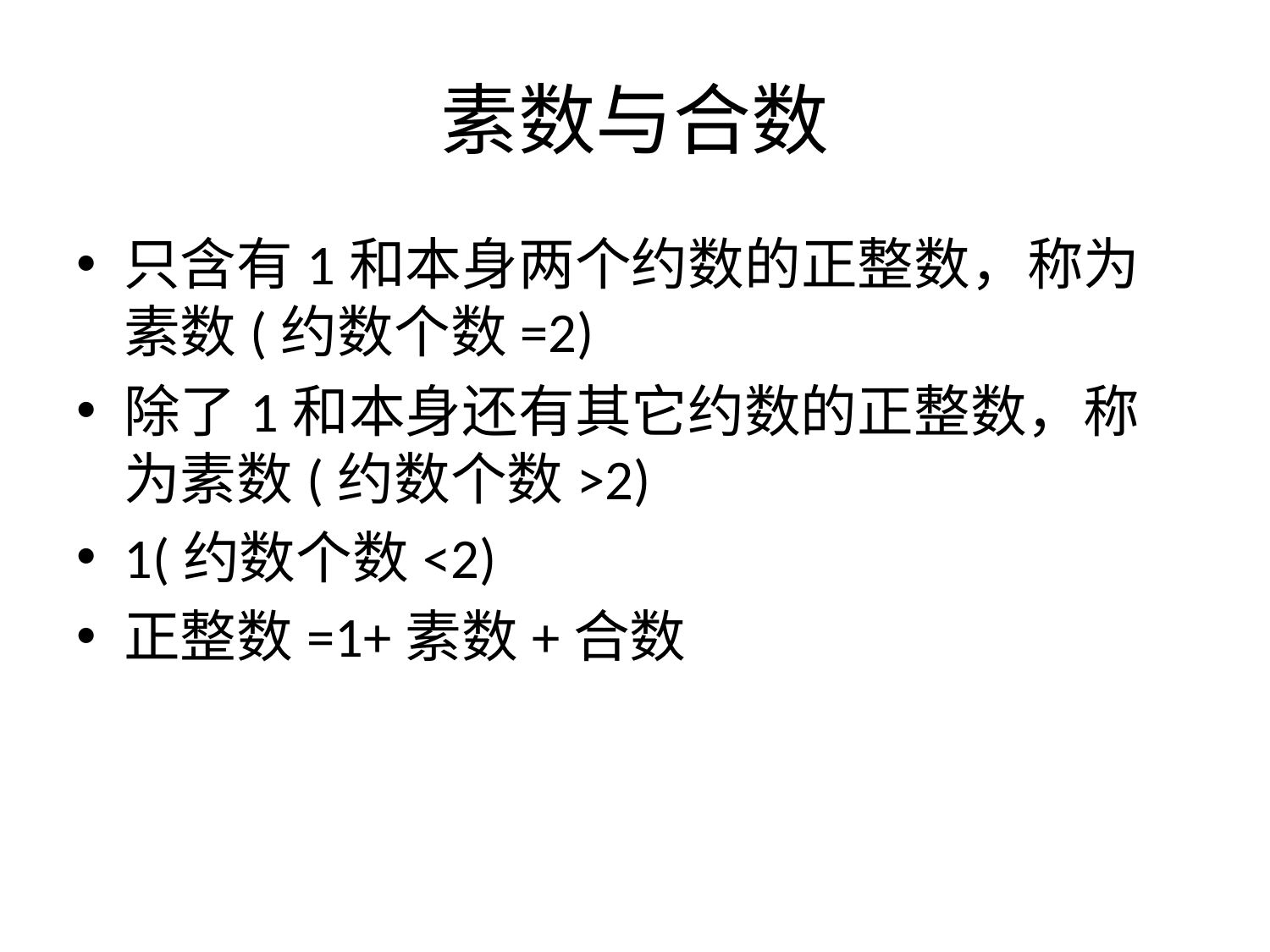

# 素数与合数
只含有1和本身两个约数的正整数，称为素数(约数个数=2)
除了1和本身还有其它约数的正整数，称为素数(约数个数>2)
1(约数个数<2)
正整数=1+素数+合数